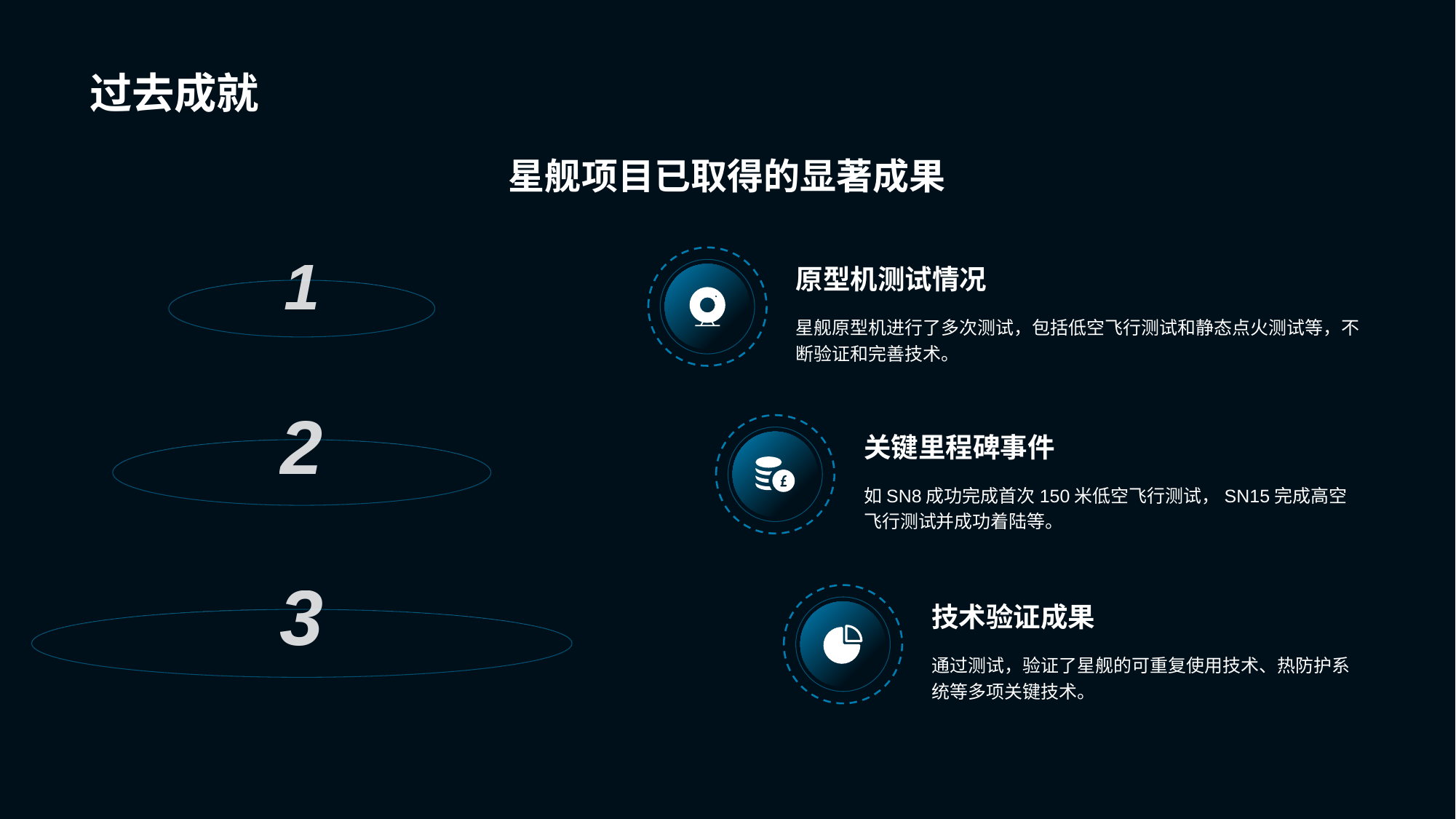

# 过去成就
星舰项目已取得的显著成果
原型机测试情况
1

星舰原型机进行了多次测试，包括低空飞行测试和静态点火测试等，不断验证和完善技术。

2
关键里程碑事件

如SN8成功完成首次150米低空飞行测试，SN15完成高空飞行测试并成功着陆等。

3
技术验证成果

通过测试，验证了星舰的可重复使用技术、热防护系统等多项关键技术。